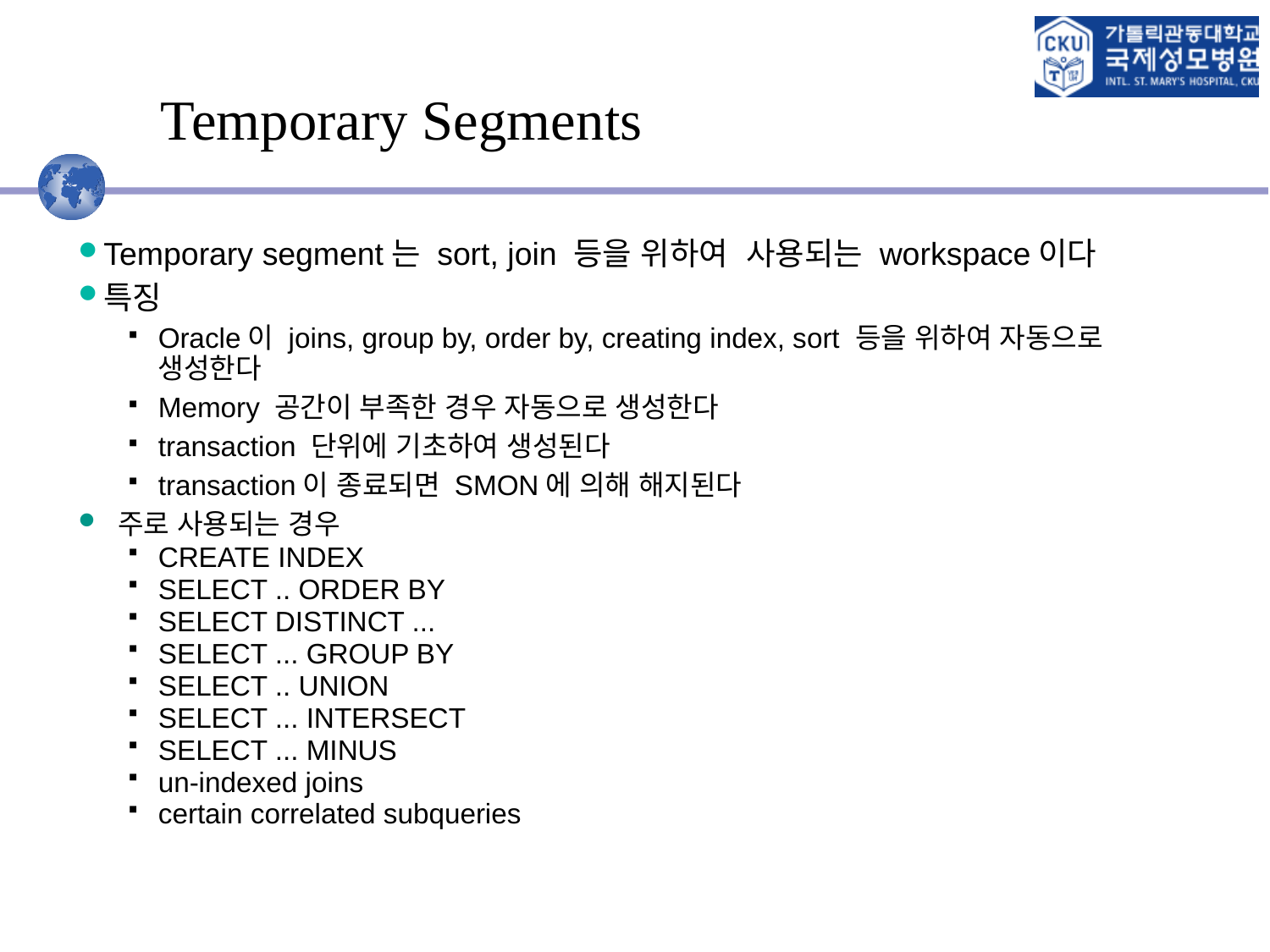

# Temporary Segments
Temporary segment는 sort, join 등을 위하여  사용되는 workspace이다
특징
Oracle이 joins, group by, order by, creating index, sort 등을 위하여 자동으로 생성한다
Memory 공간이 부족한 경우 자동으로 생성한다
transaction 단위에 기초하여 생성된다
transaction이 종료되면 SMON에 의해 해지된다
 주로 사용되는 경우
CREATE INDEX
SELECT .. ORDER BY
SELECT DISTINCT ...
SELECT ... GROUP BY
SELECT .. UNION
SELECT ... INTERSECT
SELECT ... MINUS
un-indexed joins
certain correlated subqueries